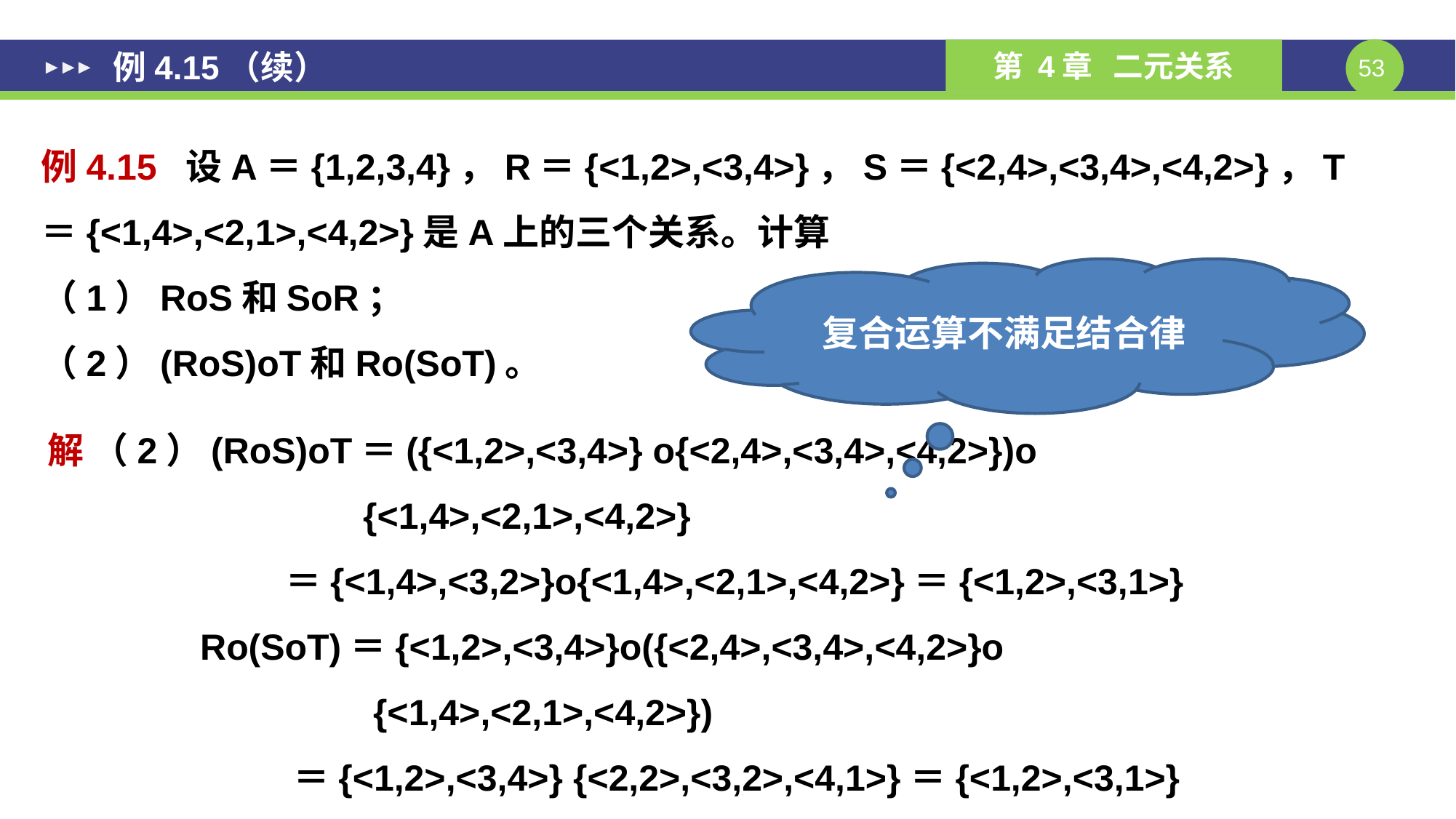

# 例4.15（续）
例4.15  设A＝{1,2,3,4}，R＝{<1,2>,<3,4>}，S＝{<2,4>,<3,4>,<4,2>}，T＝{<1,4>,<2,1>,<4,2>}是A上的三个关系。计算
（1）RoS和SoR；
（2）(RoS)oT和Ro(SoT)。

复合运算不满足结合律
解 （2）(RoS)oT＝({<1,2>,<3,4>} o{<2,4>,<3,4>,<4,2>})o
                               {<1,4>,<2,1>,<4,2>}
                            ＝{<1,4>,<3,2>}o{<1,4>,<2,1>,<4,2>}＝{<1,2>,<3,1>}
               Ro(SoT)＝{<1,2>,<3,4>}o({<2,4>,<3,4>,<4,2>}o
                                {<1,4>,<2,1>,<4,2>})
                             ＝{<1,2>,<3,4>} {<2,2>,<3,2>,<4,1>}＝{<1,2>,<3,1>}